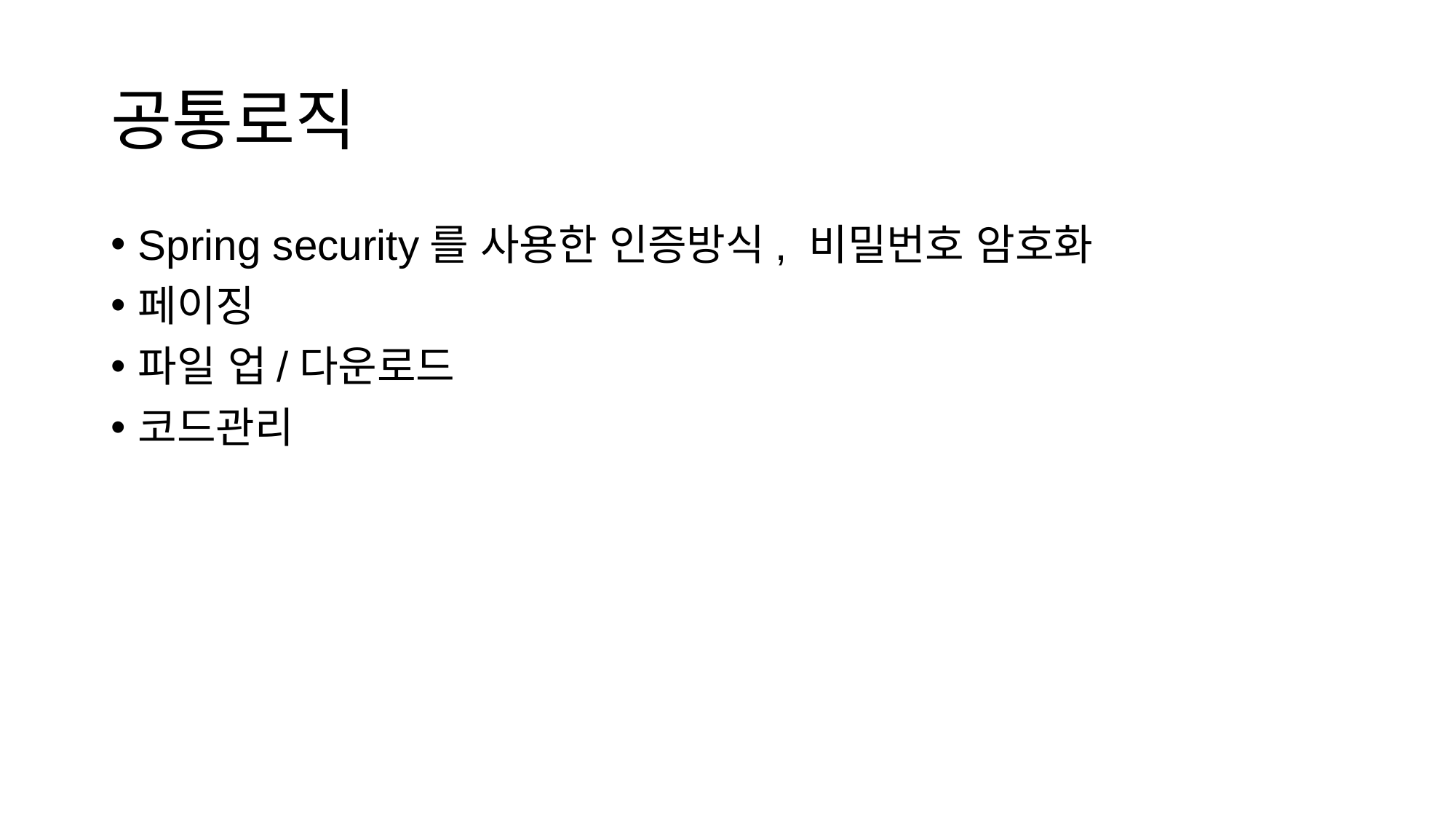

# 공통로직
Spring security를 사용한 인증방식, 비밀번호 암호화
페이징
파일 업/다운로드
코드관리